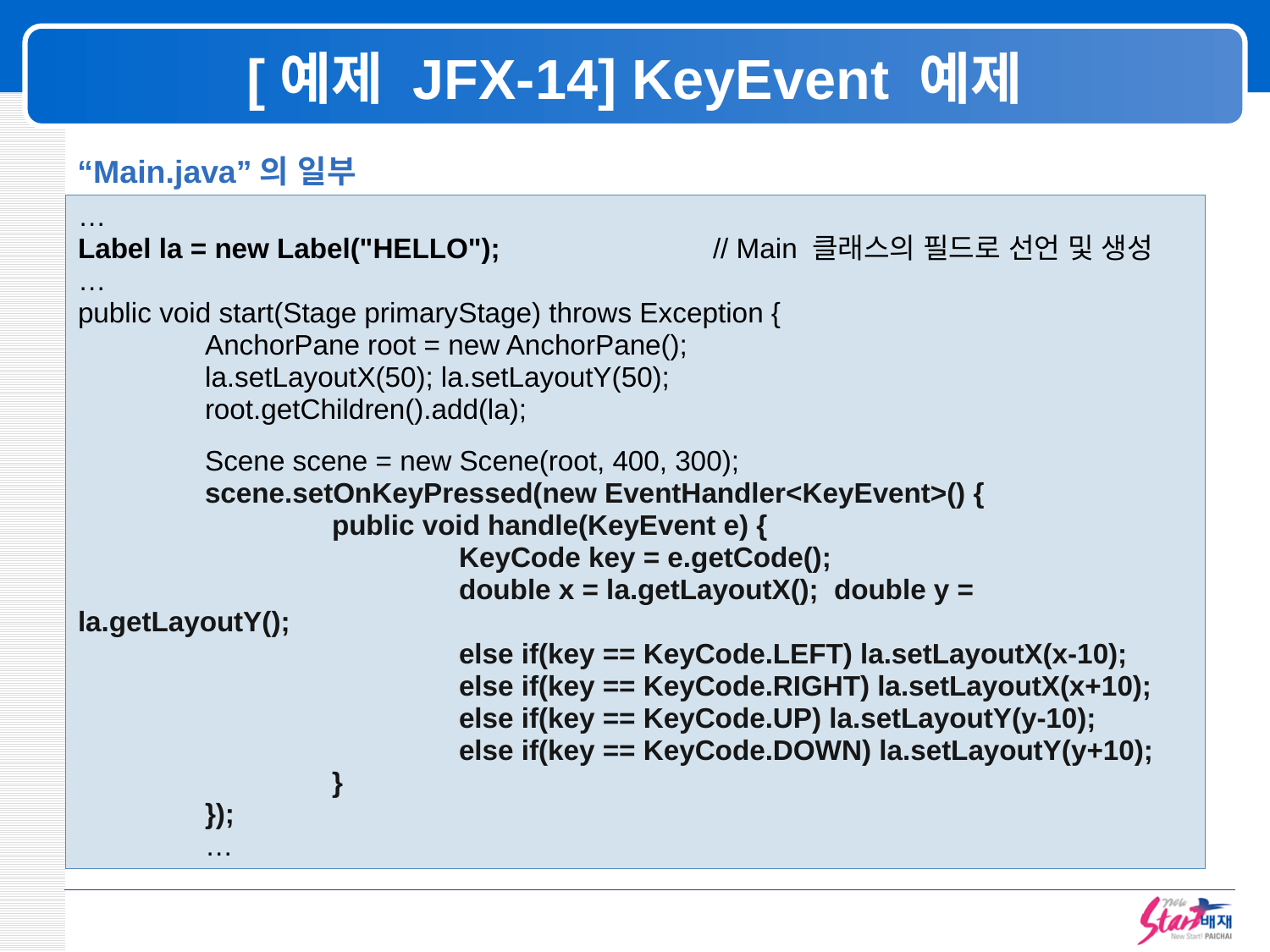

# [예제 JFX-14] KeyEvent 예제
“Main.java”의 일부
…
Label la = new Label("HELLO");		// Main 클래스의 필드로 선언 및 생성
…
public void start(Stage primaryStage) throws Exception {
	AnchorPane root = new AnchorPane();
	la.setLayoutX(50); la.setLayoutY(50);
	root.getChildren().add(la);

	Scene scene = new Scene(root, 400, 300);
	scene.setOnKeyPressed(new EventHandler<KeyEvent>() {
		public void handle(KeyEvent e) {
			KeyCode key = e.getCode();
			double x = la.getLayoutX();  double y = la.getLayoutY();
			else if(key == KeyCode.LEFT) la.setLayoutX(x-10);
			else if(key == KeyCode.RIGHT) la.setLayoutX(x+10);
			else if(key == KeyCode.UP) la.setLayoutY(y-10);
			else if(key == KeyCode.DOWN) la.setLayoutY(y+10);
		}
	});
	…